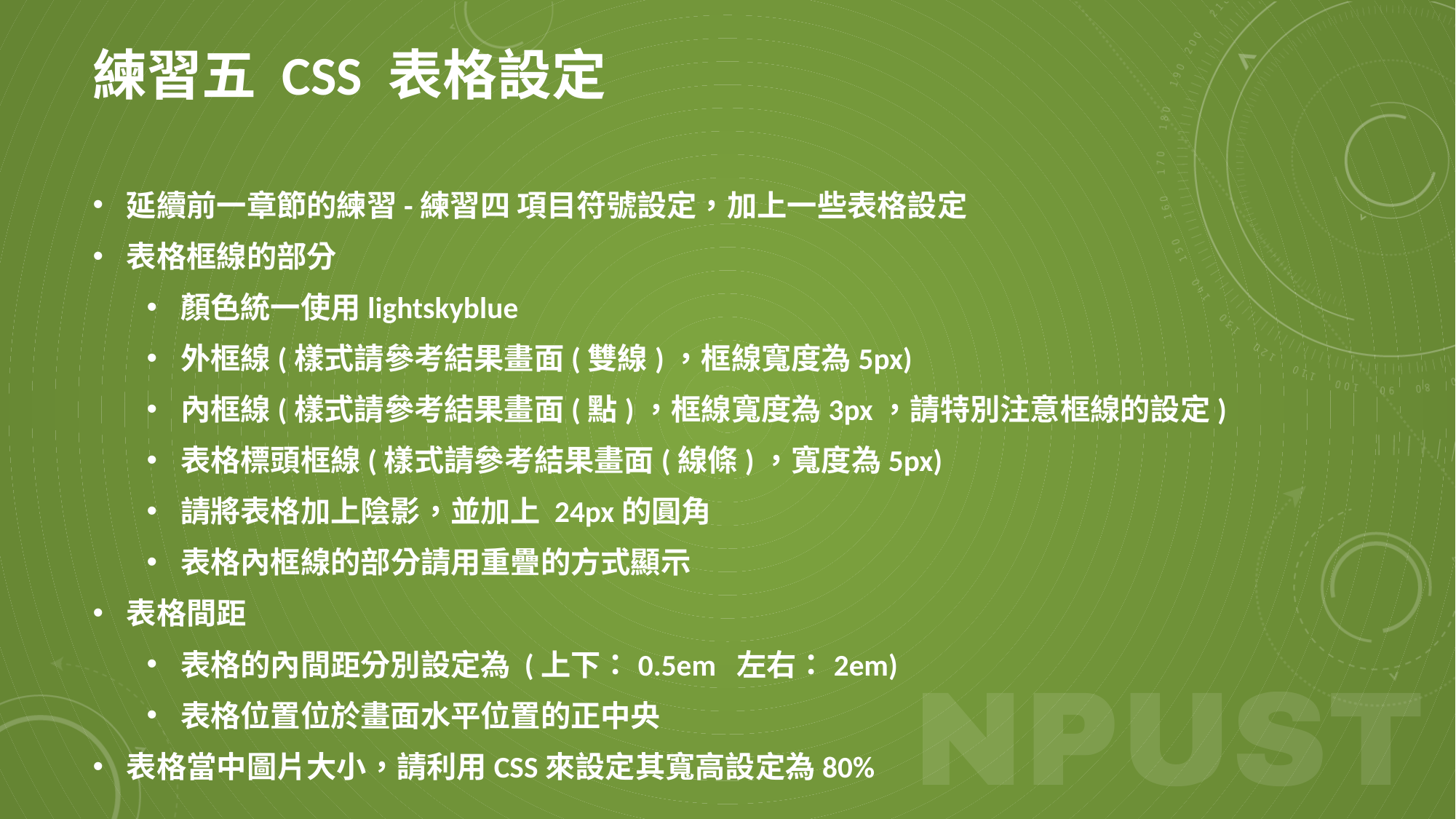

# 練習五 CSS 表格設定
延續前一章節的練習-練習四 項目符號設定，加上一些表格設定
表格框線的部分
顏色統一使用lightskyblue
外框線(樣式請參考結果畫面(雙線)，框線寬度為5px)
內框線(樣式請參考結果畫面(點)，框線寬度為3px，請特別注意框線的設定)
表格標頭框線(樣式請參考結果畫面(線條)，寬度為5px)
請將表格加上陰影，並加上 24px的圓角
表格內框線的部分請用重疊的方式顯示
表格間距
表格的內間距分別設定為 (上下：0.5em  左右：2em)
表格位置位於畫面水平位置的正中央
表格當中圖片大小，請利用CSS來設定其寬高設定為80%